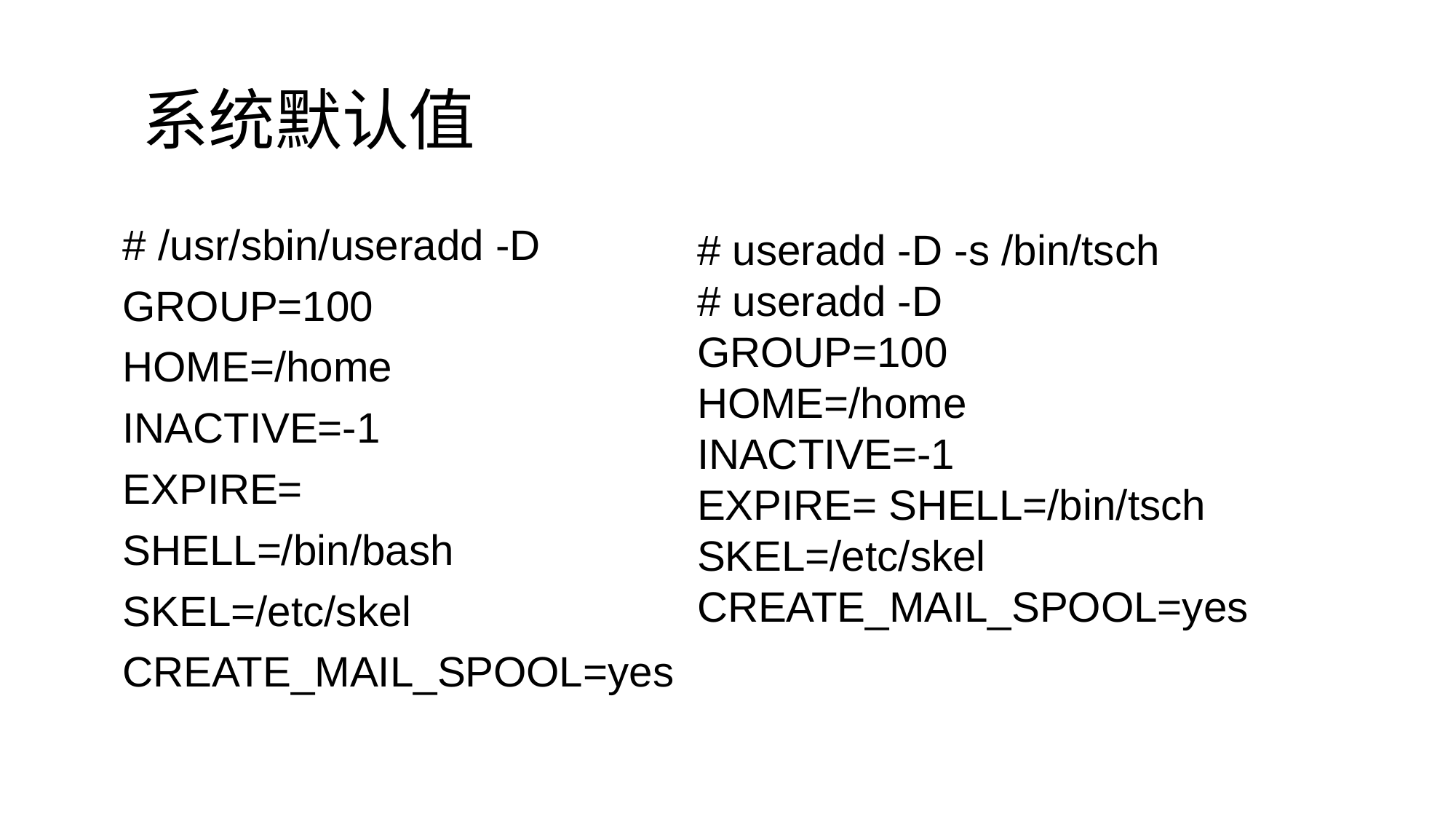

# 系统默认值
# useradd -D -s /bin/tsch
# useradd -D
GROUP=100
HOME=/home
INACTIVE=-1
EXPIRE= SHELL=/bin/tsch
SKEL=/etc/skel
CREATE_MAIL_SPOOL=yes
 # /usr/sbin/useradd -D
 GROUP=100
 HOME=/home
 INACTIVE=-1
 EXPIRE=
 SHELL=/bin/bash
 SKEL=/etc/skel
 CREATE_MAIL_SPOOL=yes